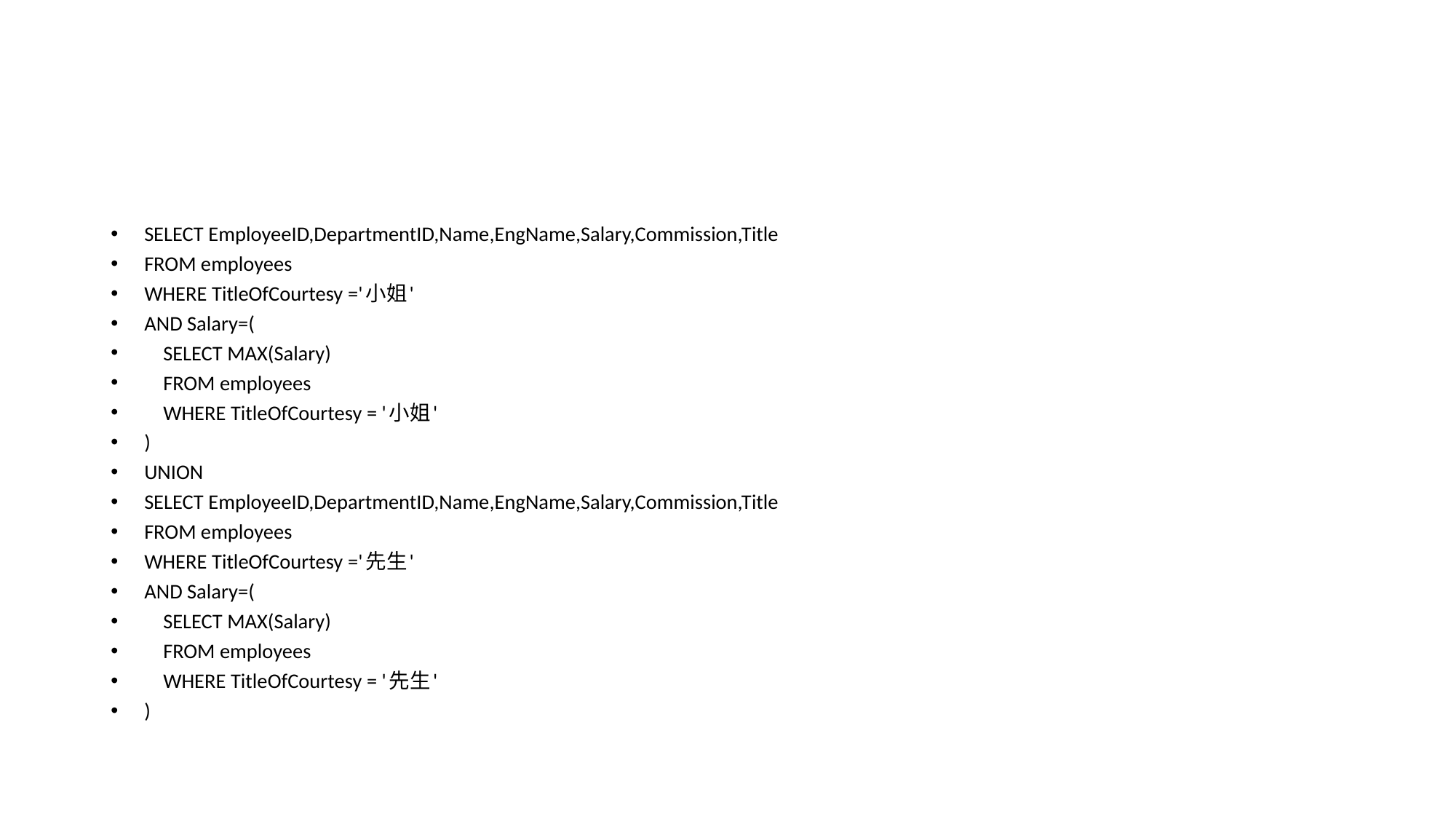

#
SELECT EmployeeID,DepartmentID,Name,EngName,Salary,Commission,Title
FROM employees
WHERE TitleOfCourtesy ='小姐'
AND Salary=(
    SELECT MAX(Salary)
    FROM employees
    WHERE TitleOfCourtesy = '小姐'
)
UNION
SELECT EmployeeID,DepartmentID,Name,EngName,Salary,Commission,Title
FROM employees
WHERE TitleOfCourtesy ='先生'
AND Salary=(
    SELECT MAX(Salary)
    FROM employees
    WHERE TitleOfCourtesy = '先生'
)